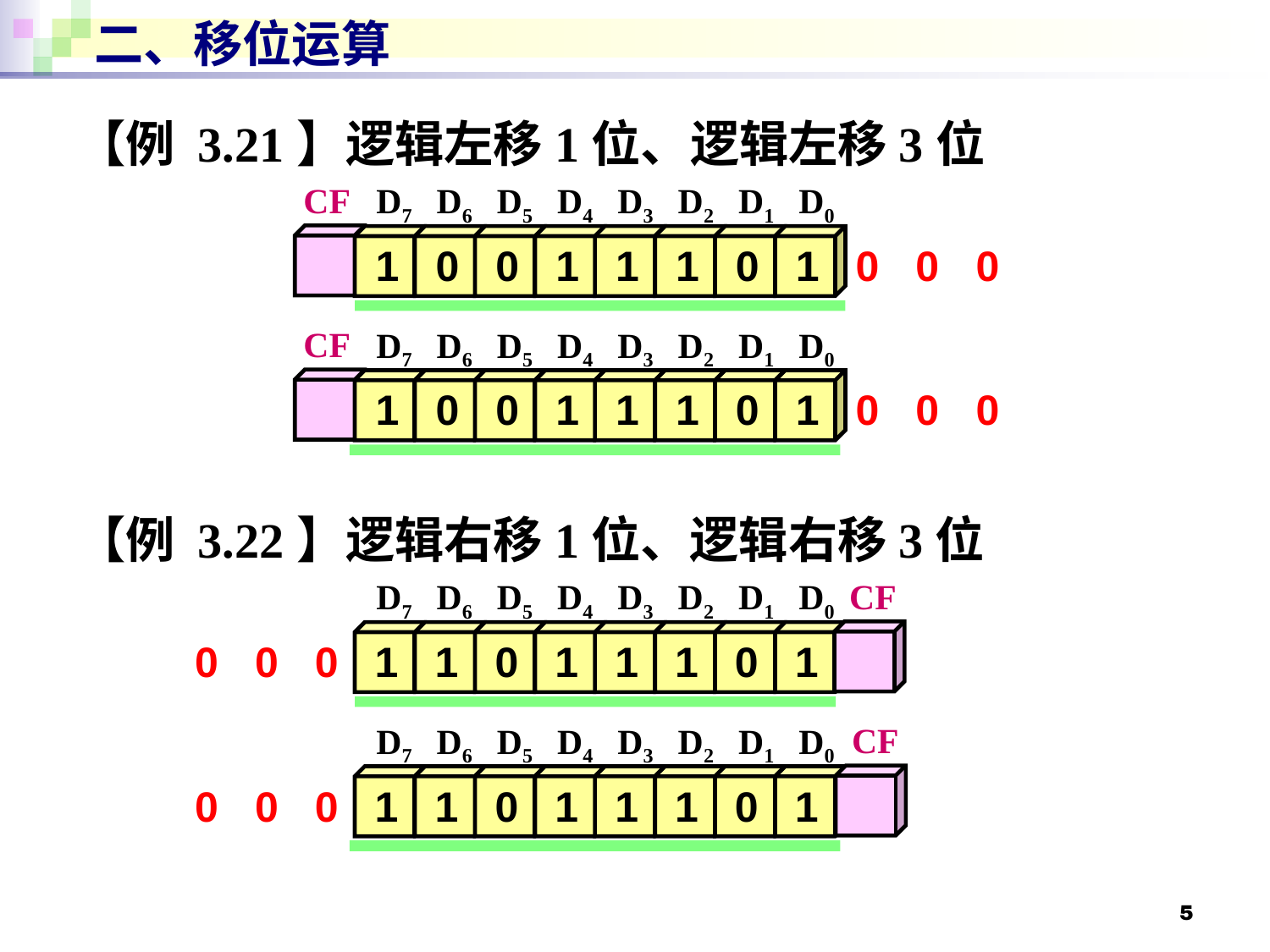

# 二、移位运算
【例 3.21】逻辑左移1位、逻辑左移3位
CF
D7
D6
D5
D4
D3
D2
D1
D0

| 1 | 0 | 0 | 1 | 1 | 1 | 0 | 1 | 0 | 0 | 0 |
| --- | --- | --- | --- | --- | --- | --- | --- | --- | --- | --- |
CF
D7
D6
D5
D4
D3
D2
D1
D0

| 1 | 0 | 0 | 1 | 1 | 1 | 0 | 1 | 0 | 0 | 0 |
| --- | --- | --- | --- | --- | --- | --- | --- | --- | --- | --- |
【例 3.22】逻辑右移1位、逻辑右移3位
CF
D7
D6
D5
D4
D3
D2
D1
D0

| 0 | 0 | 0 | 1 | 1 | 0 | 1 | 1 | 1 | 0 | 1 |
| --- | --- | --- | --- | --- | --- | --- | --- | --- | --- | --- |
CF
D7
D6
D5
D4
D3
D2
D1
D0

| 0 | 0 | 0 | 1 | 1 | 0 | 1 | 1 | 1 | 0 | 1 |
| --- | --- | --- | --- | --- | --- | --- | --- | --- | --- | --- |
5